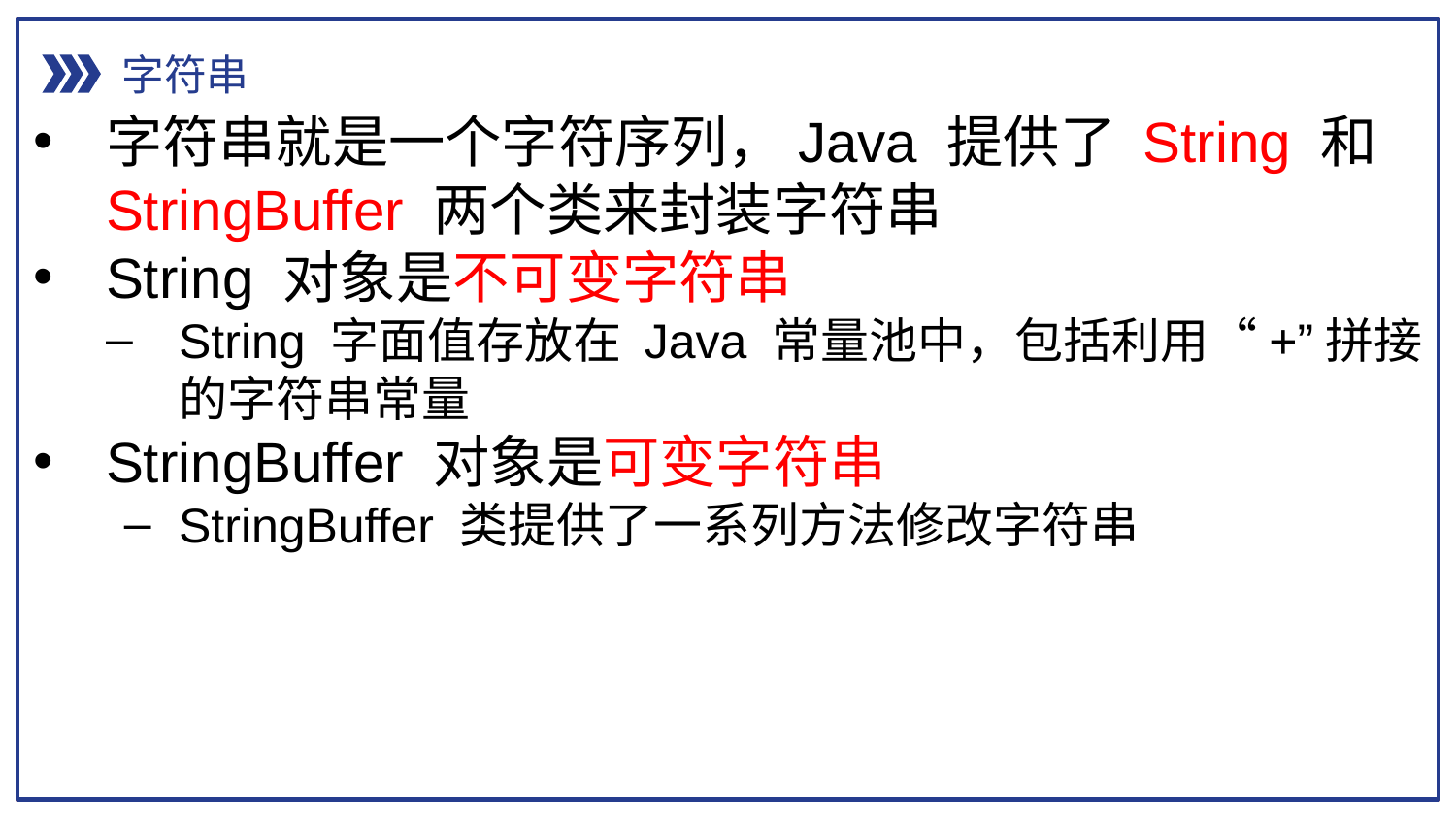

字符串

字符串就是一个字符序列，Java 提供了 String 和StringBuffer 两个类来封装字符串
String 对象是不可变字符串
String 字面值存放在 Java 常量池中，包括利用“+”拼接的字符串常量
StringBuffer 对象是可变字符串
StringBuffer 类提供了一系列方法修改字符串